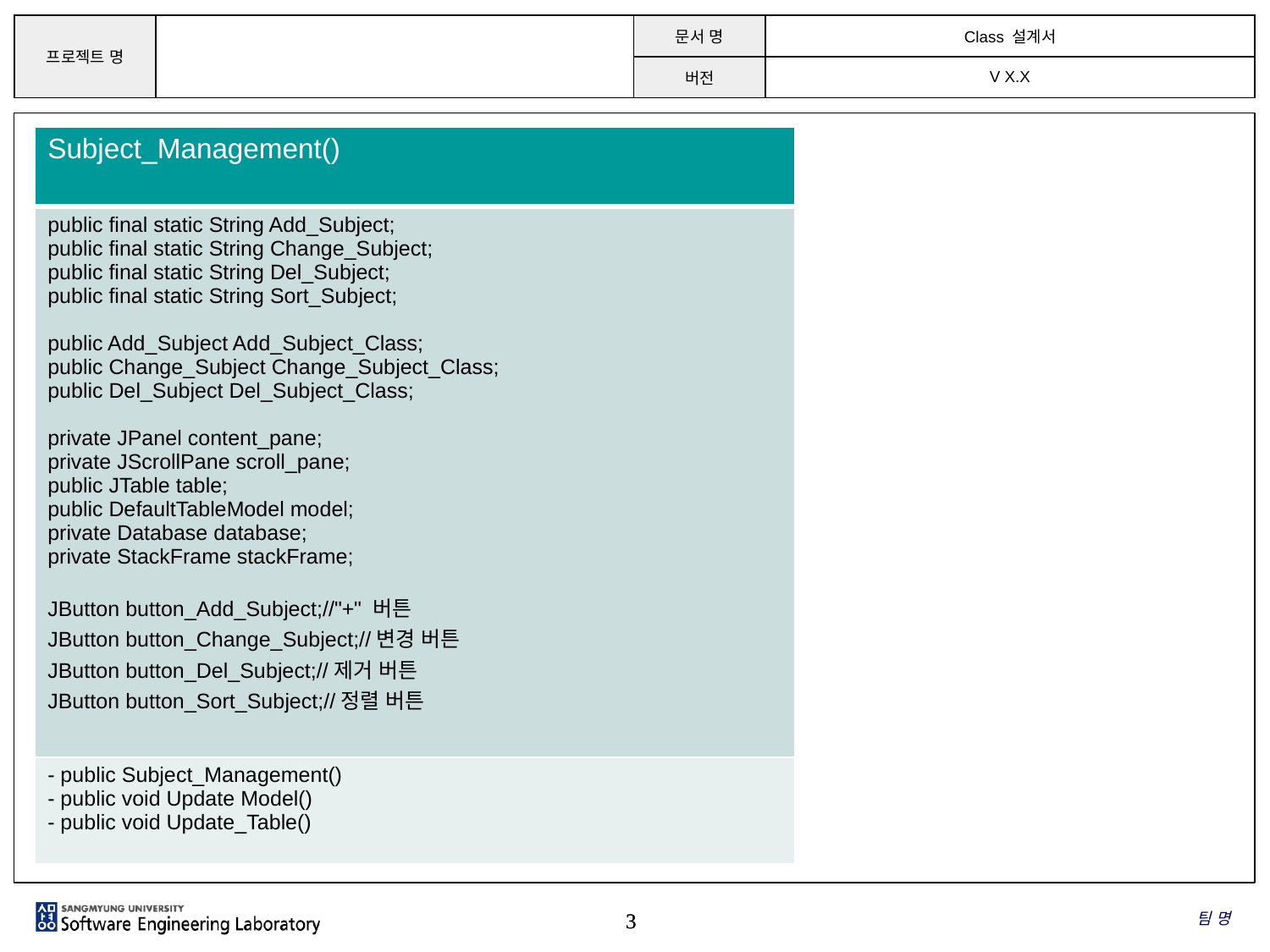

| Subject\_Management() |
| --- |
| public final static String Add\_Subject; public final static String Change\_Subject; public final static String Del\_Subject; public final static String Sort\_Subject; public Add\_Subject Add\_Subject\_Class; public Change\_Subject Change\_Subject\_Class; public Del\_Subject Del\_Subject\_Class; private JPanel content\_pane; private JScrollPane scroll\_pane; public JTable table; public DefaultTableModel model; private Database database; private StackFrame stackFrame; JButton button\_Add\_Subject;//"+" 버튼 JButton button\_Change\_Subject;//변경 버튼 JButton button\_Del\_Subject;//제거 버튼 JButton button\_Sort\_Subject;//정렬 버튼 |
| - public Subject\_Management() - public void Update Model() - public void Update\_Table() |
팀 명